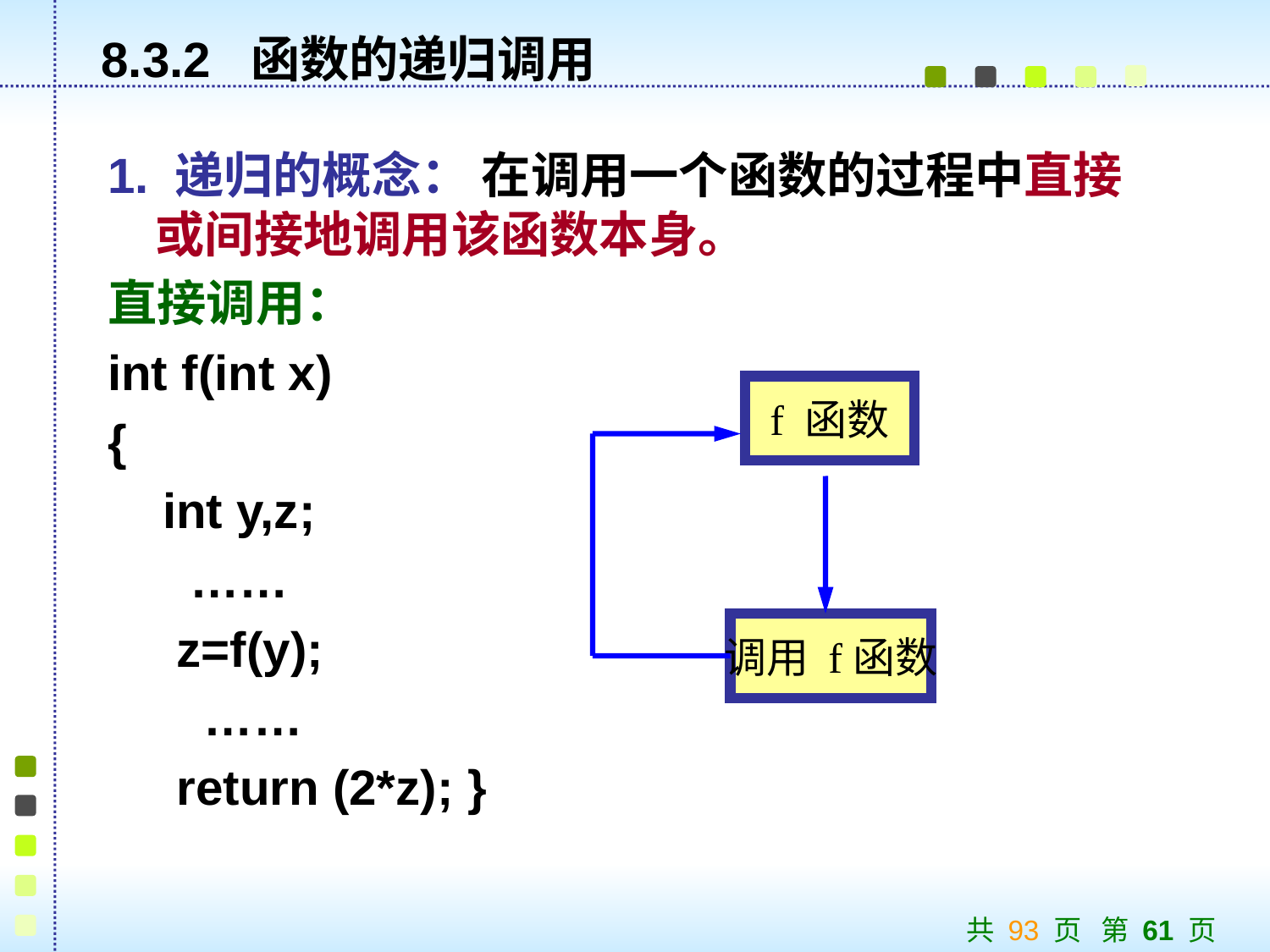

8.3.2  函数的递归调用
1. 递归的概念： 在调用一个函数的过程中直接或间接地调用该函数本身。
直接调用：
int f(int x)
{
    int y,z;
      ……
     z=f(y);
       ……
     return (2*z); }
f 函数

调用 f函数
共 93 页   第 61 页